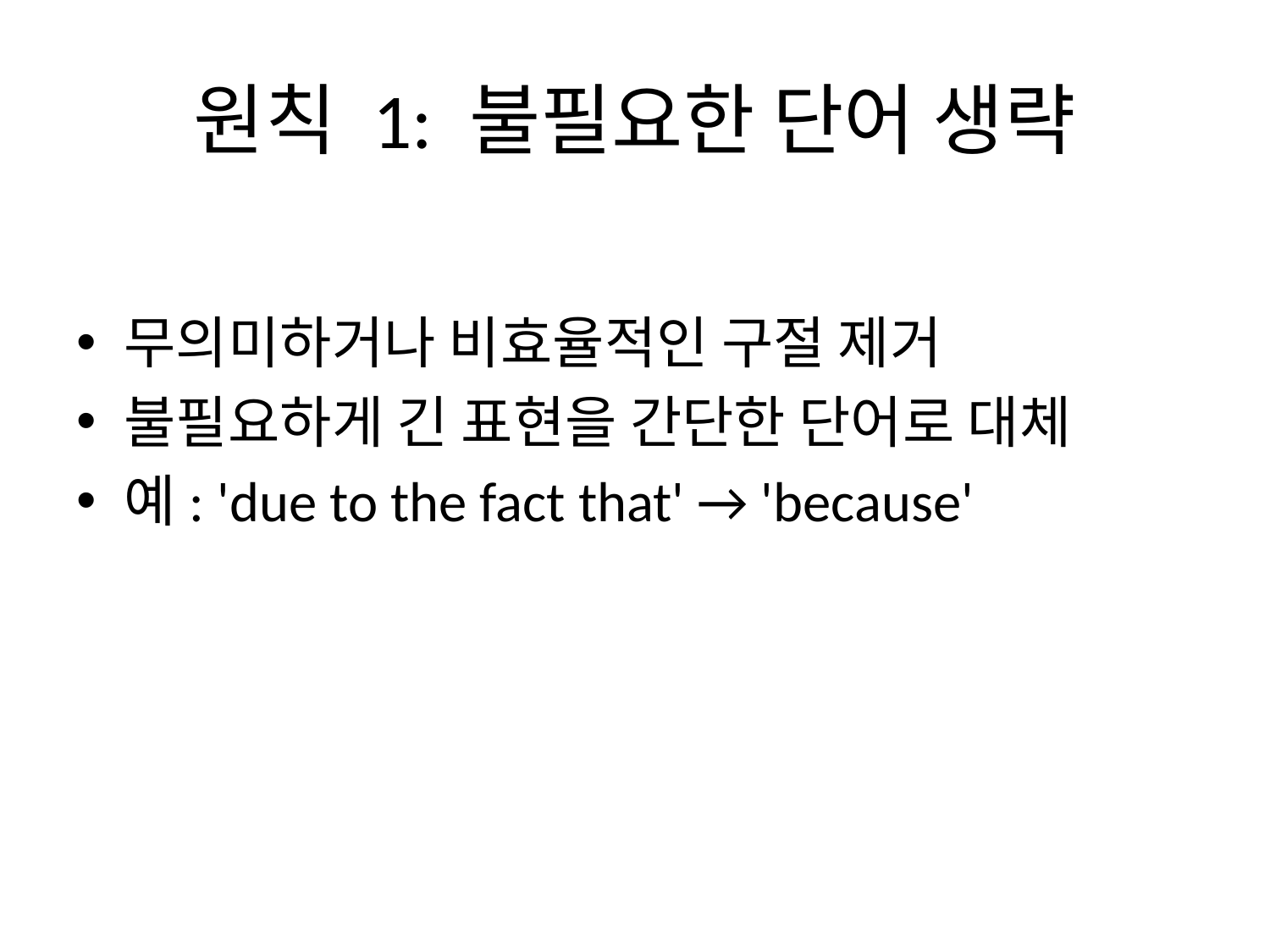

# 원칙 1: 불필요한 단어 생략

무의미하거나 비효율적인 구절 제거
불필요하게 긴 표현을 간단한 단어로 대체
예: 'due to the fact that' → 'because'